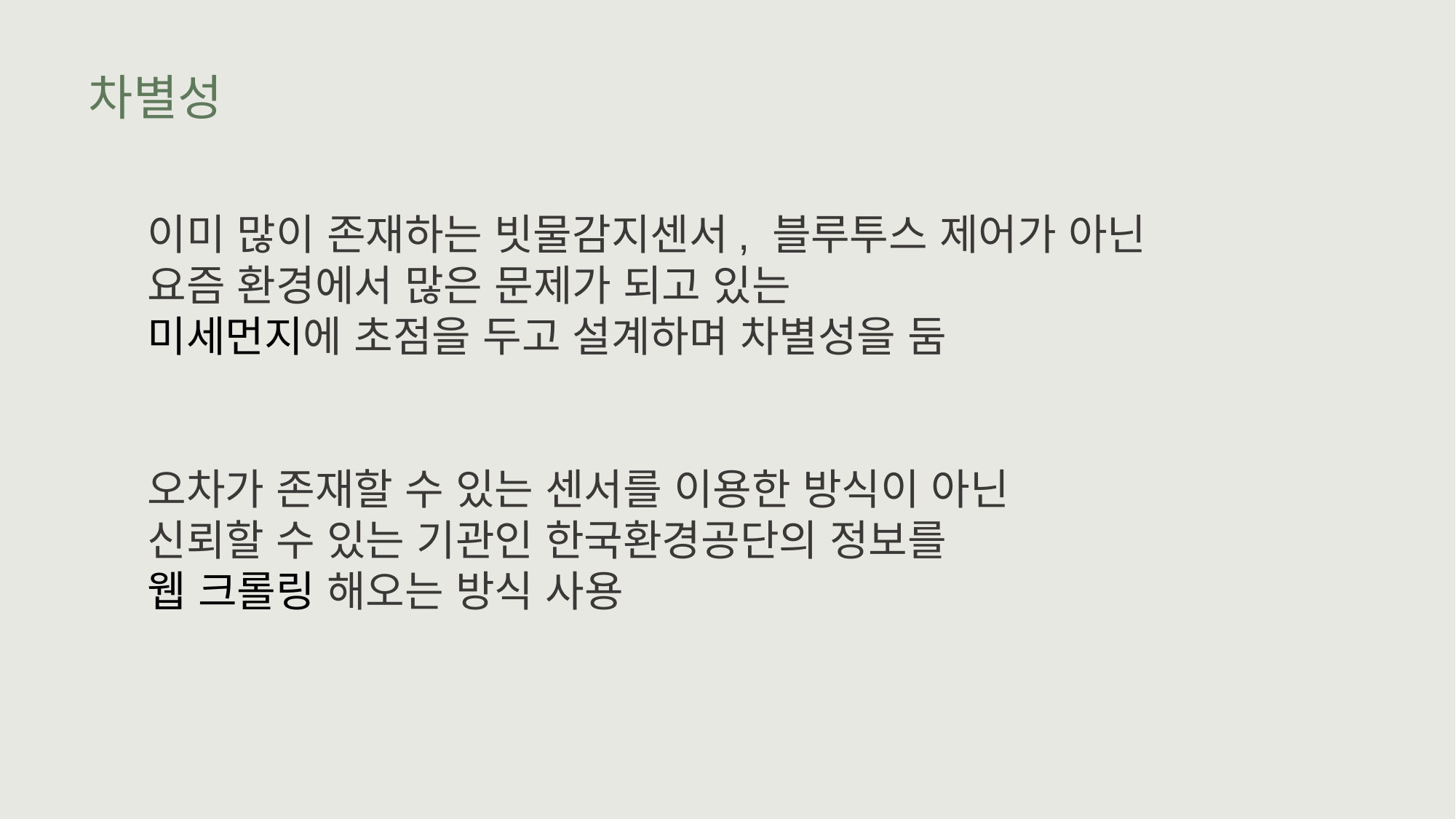

# 차별성
이미 많이 존재하는 빗물감지센서, 블루투스 제어가 아닌
요즘 환경에서 많은 문제가 되고 있는
미세먼지에 초점을 두고 설계하며 차별성을 둠

오차가 존재할 수 있는 센서를 이용한 방식이 아닌
신뢰할 수 있는 기관인 한국환경공단의 정보를
웹 크롤링 해오는 방식 사용